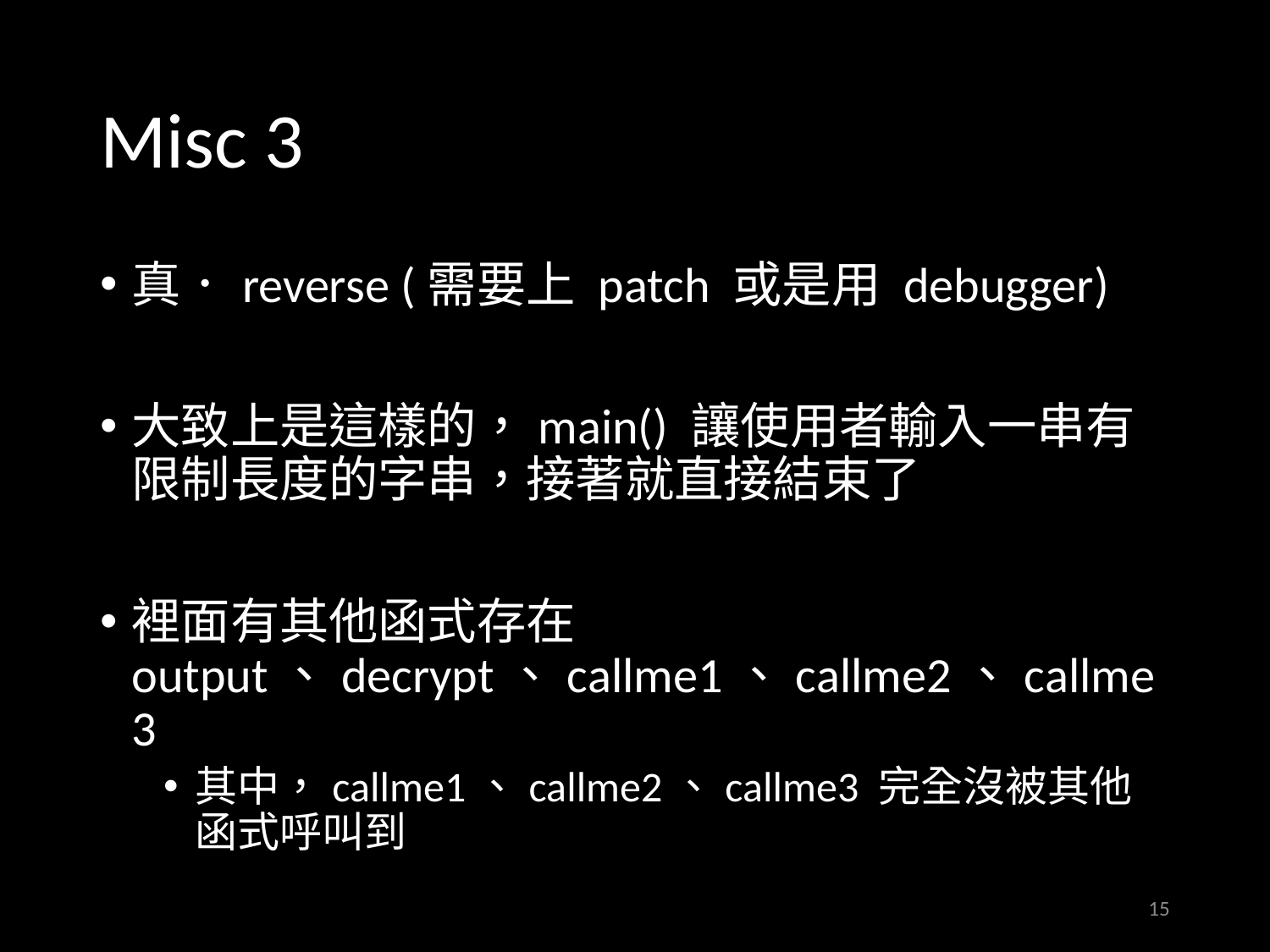

# Misc 3
真．reverse (需要上 patch 或是用 debugger)

大致上是這樣的，main() 讓使用者輸入一串有限制長度的字串，接著就直接結束了

裡面有其他函式存在 output、decrypt、callme1、callme2、callme3
其中，callme1、callme2、callme3 完全沒被其他函式呼叫到
15